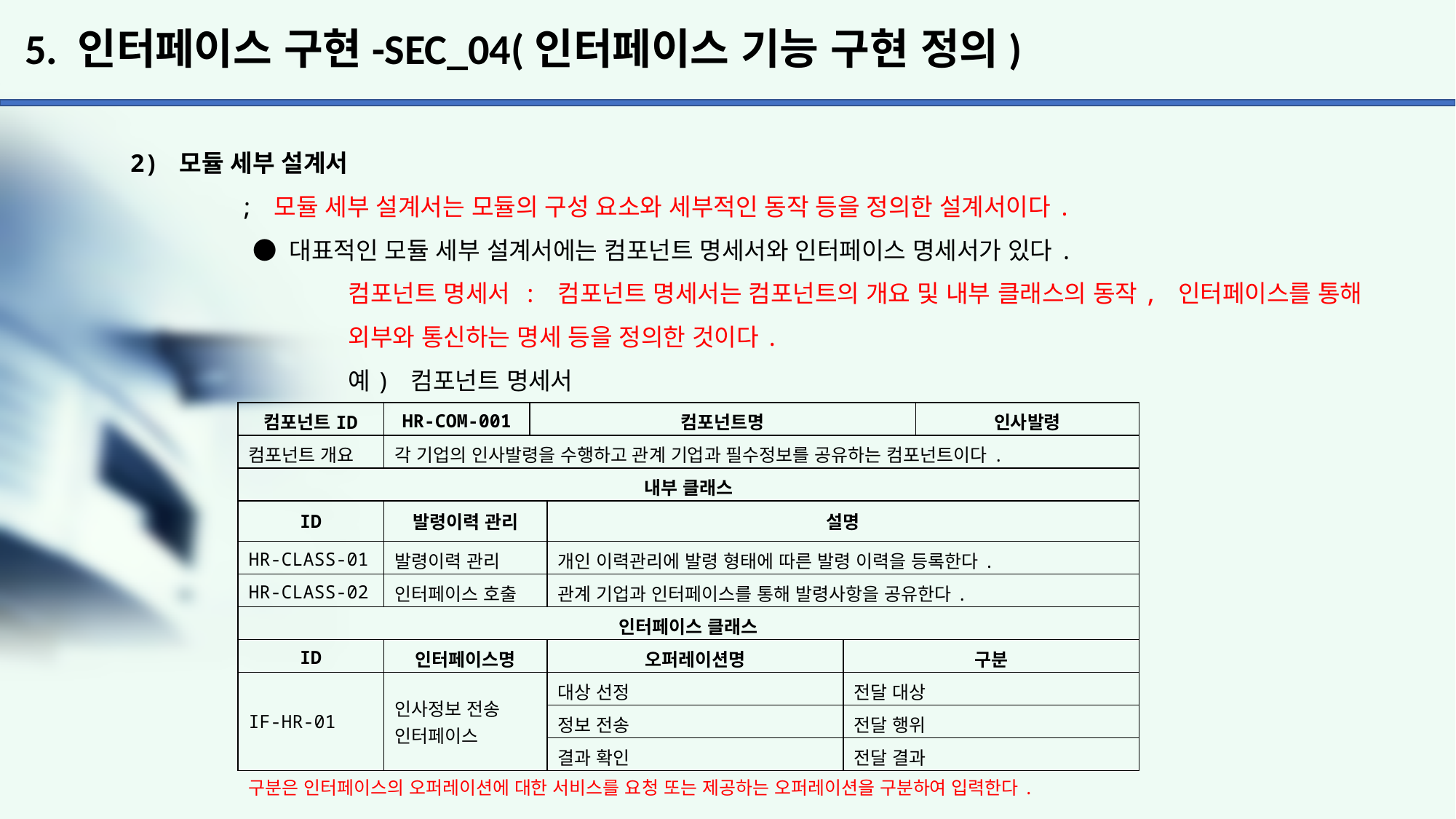

# 5. 인터페이스 구현-SEC_04(인터페이스 기능 구현 정의)
2) 모듈 세부 설계서
	; 모듈 세부 설계서는 모듈의 구성 요소와 세부적인 동작 등을 정의한 설계서이다.
	  ● 대표적인 모듈 세부 설계서에는 컴포넌트 명세서와 인터페이스 명세서가 있다.
		컴포넌트 명세서 : 컴포넌트 명세서는 컴포넌트의 개요 및 내부 클래스의 동작, 인터페이스를 통해
		외부와 통신하는 명세 등을 정의한 것이다.
		예) 컴포넌트 명세서

| 컴포넌트ID | HR-COM-001 | 컴포넌트명 |  |  | 인사발령 |
| --- | --- | --- | --- | --- | --- |
| 컴포넌트 개요 | 각 기업의 인사발령을 수행하고 관계 기업과 필수정보를 공유하는 컴포넌트이다. |  |  |  |  |
| 내부 클래스 |  |  |  |  |  |
| ID | 발령이력 관리 |  | 설명 |  |  |
| HR-CLASS-01 | 발령이력 관리 |  | 개인 이력관리에 발령 형태에 따른 발령 이력을 등록한다. |  |  |
| HR-CLASS-02 | 인터페이스 호출 |  | 관계 기업과 인터페이스를 통해 발령사항을 공유한다. |  |  |
| 인터페이스 클래스 |  |  |  |  |  |
| ID | 인터페이스명 |  | 오퍼레이션명 | 구분 |  |
| IF-HR-01 | 인사정보 전송 인터페이스 |  | 대상 선정 | 전달 대상 |  |
|  |  |  | 정보 전송 | 전달 행위 |  |
|  |  |  | 결과 확인 | 전달 결과 |  |
구분은 인터페이스의 오퍼레이션에 대한 서비스를 요청 또는 제공하는 오퍼레이션을 구분하여 입력한다.